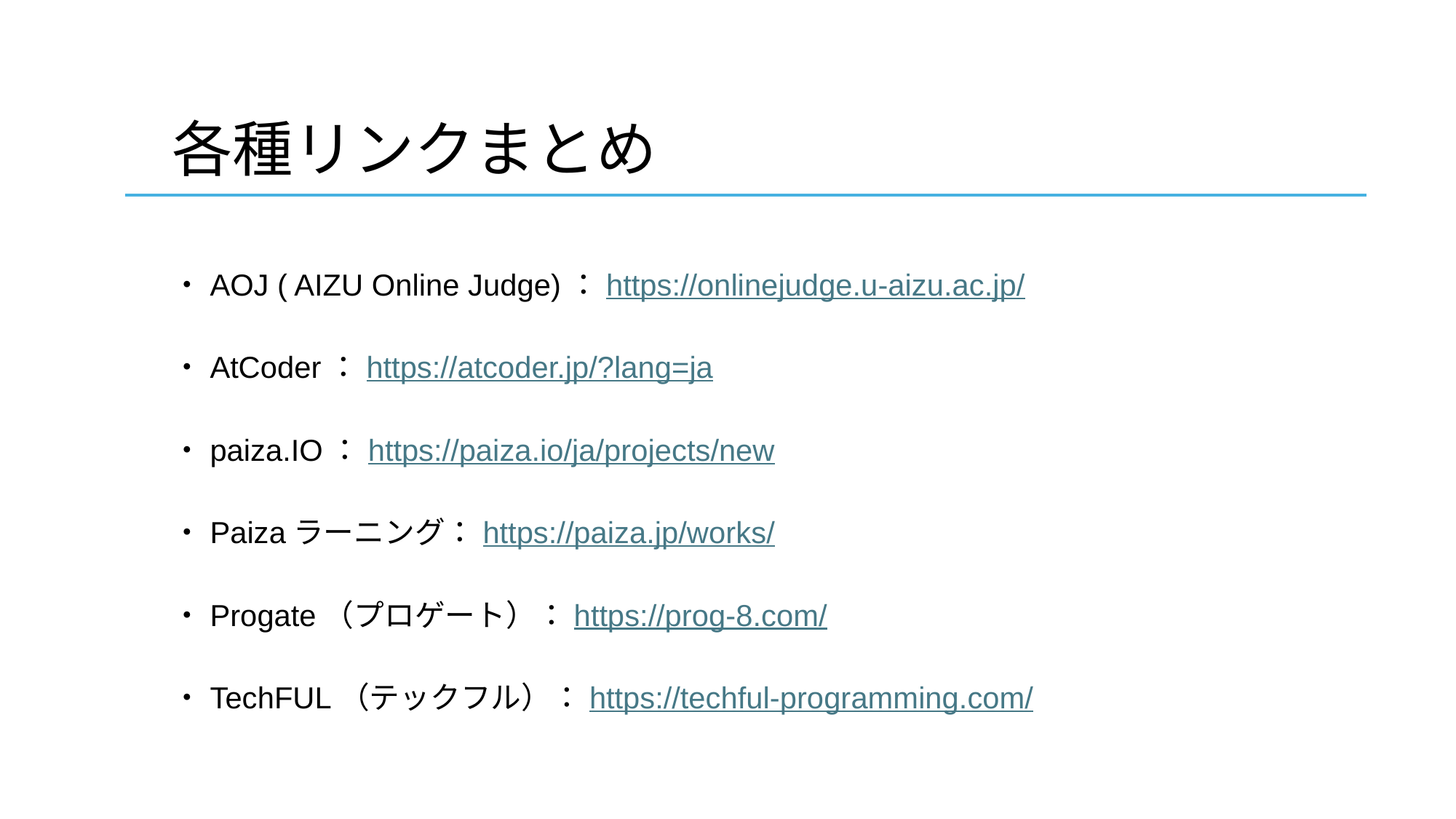

# 各種リンクまとめ
・AOJ ( AIZU Online Judge)：https://onlinejudge.u-aizu.ac.jp/
・AtCoder：https://atcoder.jp/?lang=ja
・paiza.IO：https://paiza.io/ja/projects/new
・Paizaラーニング：https://paiza.jp/works/
・Progate（プロゲート）：https://prog-8.com/
・TechFUL（テックフル）：https://techful-programming.com/